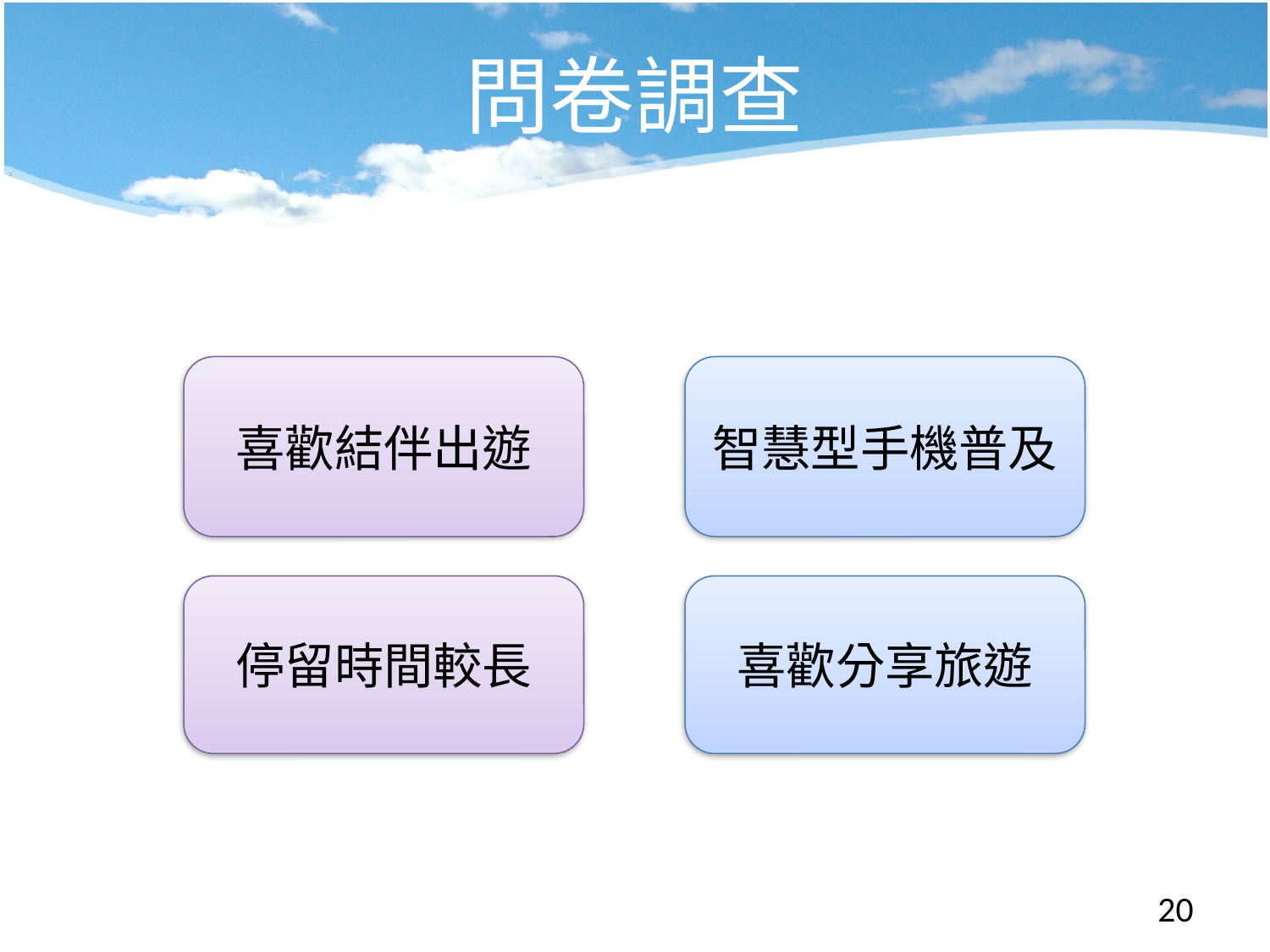

# 問卷調查
喜歡結伴出遊
智慧型手機普及
停留時間較長
喜歡分享旅遊
20